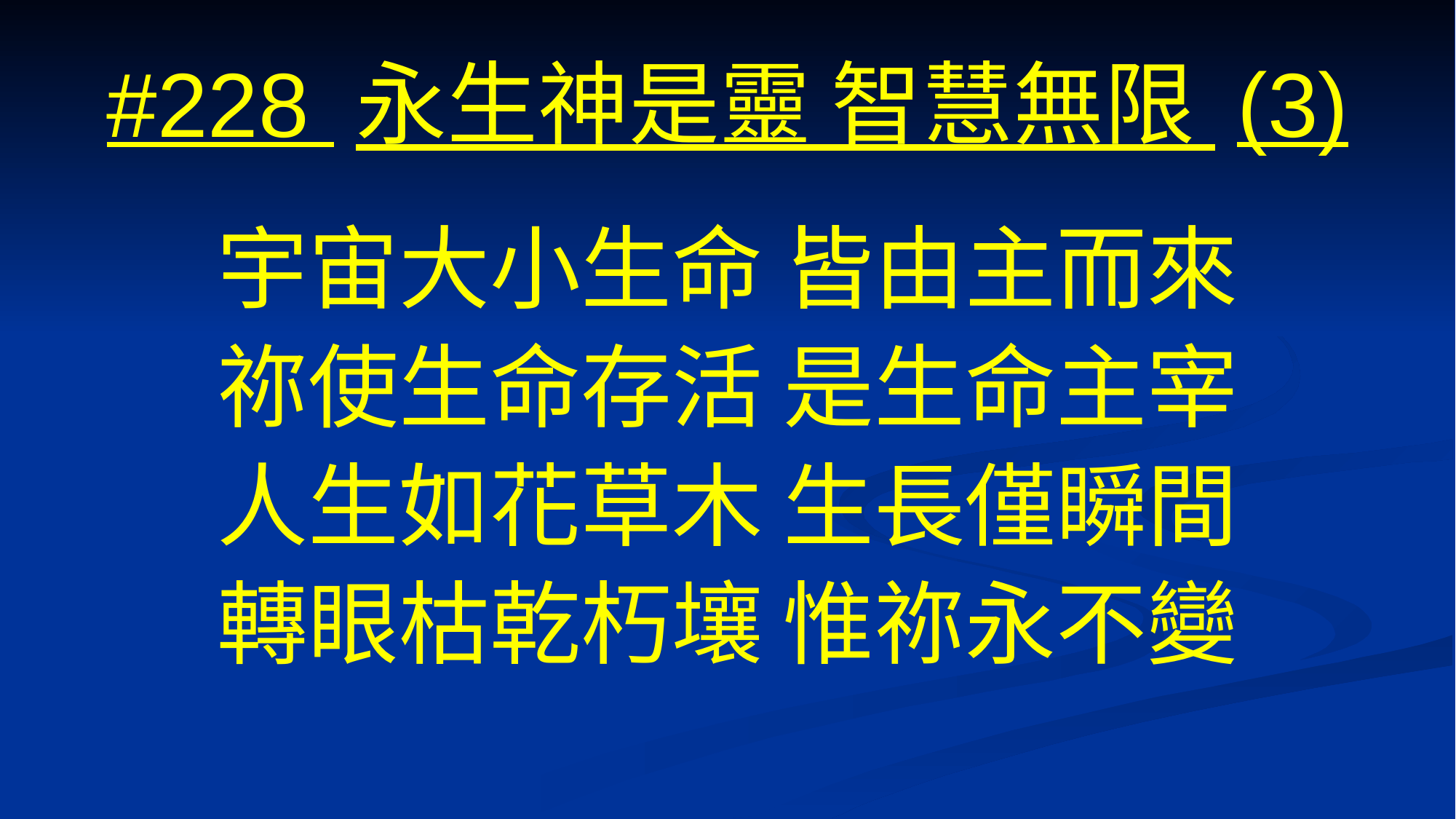

# #228 永生神是靈 智慧無限 (3)
宇宙大小生命 皆由主而來
祢使生命存活 是生命主宰
人生如花草木 生長僅瞬間
轉眼枯乾朽壤 惟祢永不變